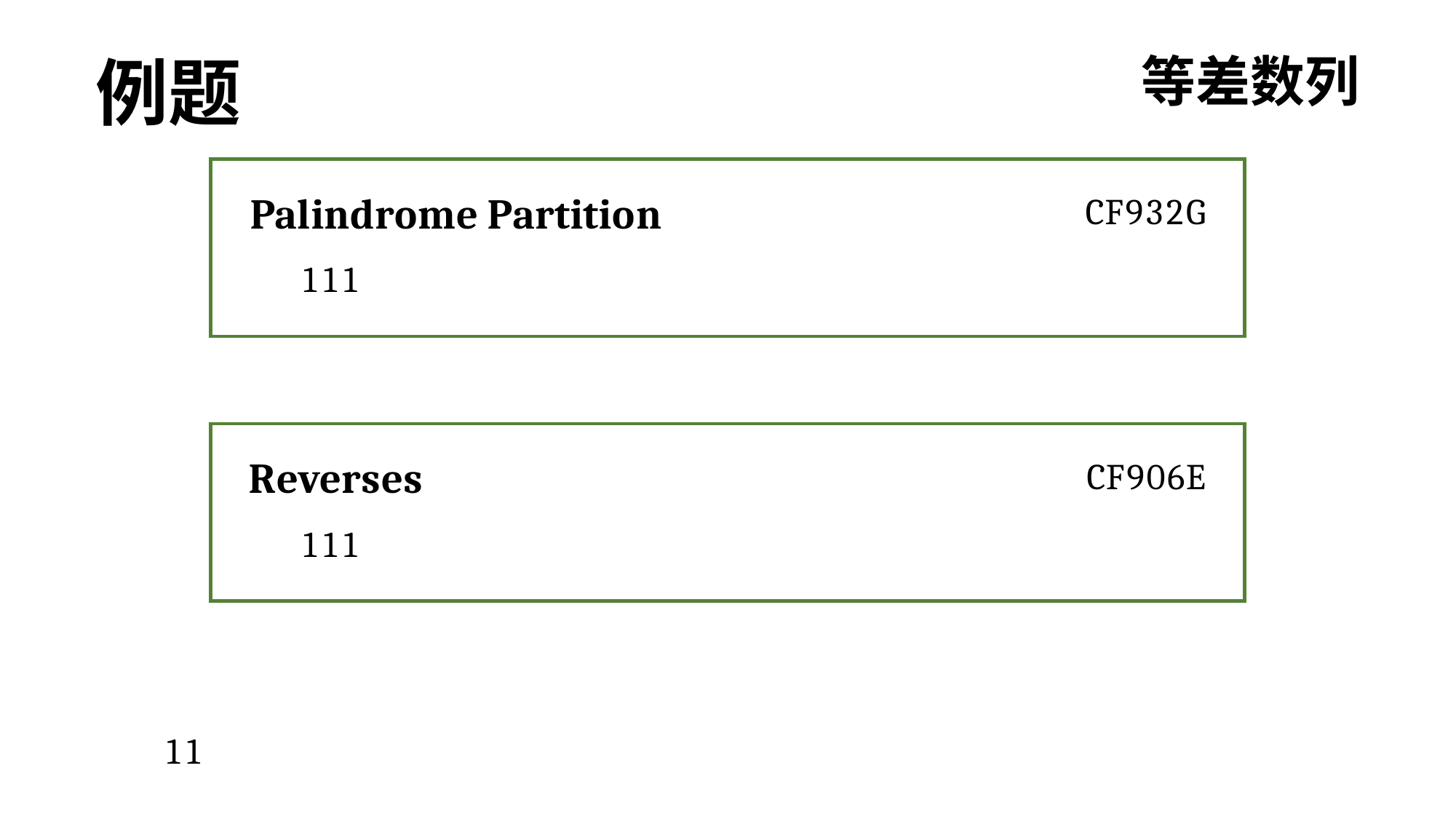

例题
等差数列

Palindrome Partition
CF932G
111

Reverses
CF906E
111

11